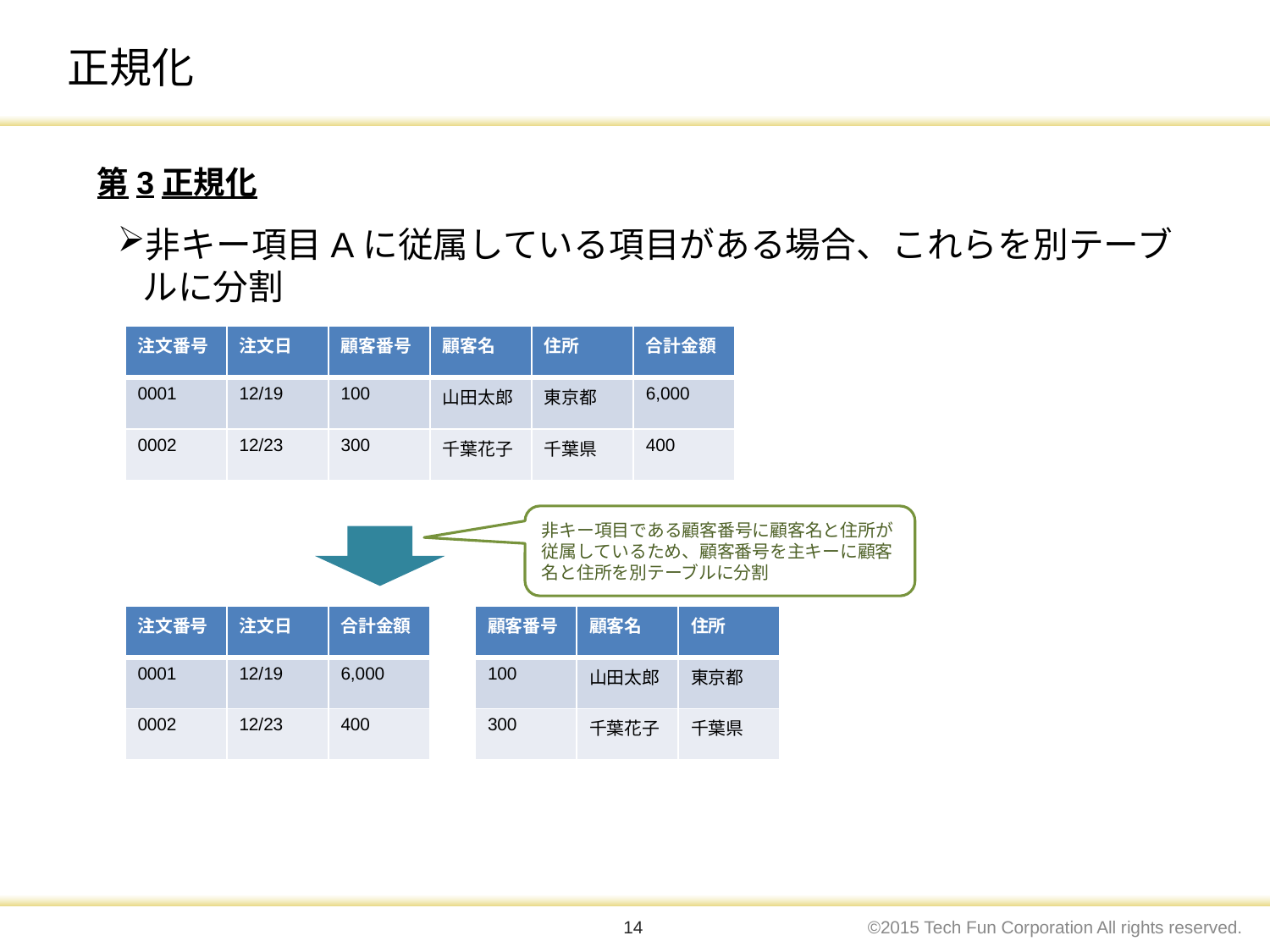

# 正規化

第3正規化
非キー項目Aに従属している項目がある場合、これらを別テーブルに分割
| 注文番号 | 注文日 | 顧客番号 | 顧客名 | 住所 | 合計金額 |
| --- | --- | --- | --- | --- | --- |
| 0001 | 12/19 | 100 | 山田太郎 | 東京都 | 6,000 |
| 0002 | 12/23 | 300 | 千葉花子 | 千葉県 | 400 |
非キー項目である顧客番号に顧客名と住所が従属しているため、顧客番号を主キーに顧客名と住所を別テーブルに分割

| 注文番号 | 注文日 | 合計金額 |
| --- | --- | --- |
| 0001 | 12/19 | 6,000 |
| 0002 | 12/23 | 400 |
| 顧客番号 | 顧客名 | 住所 |
| --- | --- | --- |
| 100 | 山田太郎 | 東京都 |
| 300 | 千葉花子 | 千葉県 |
14
©2015 Tech Fun Corporation All rights reserved.